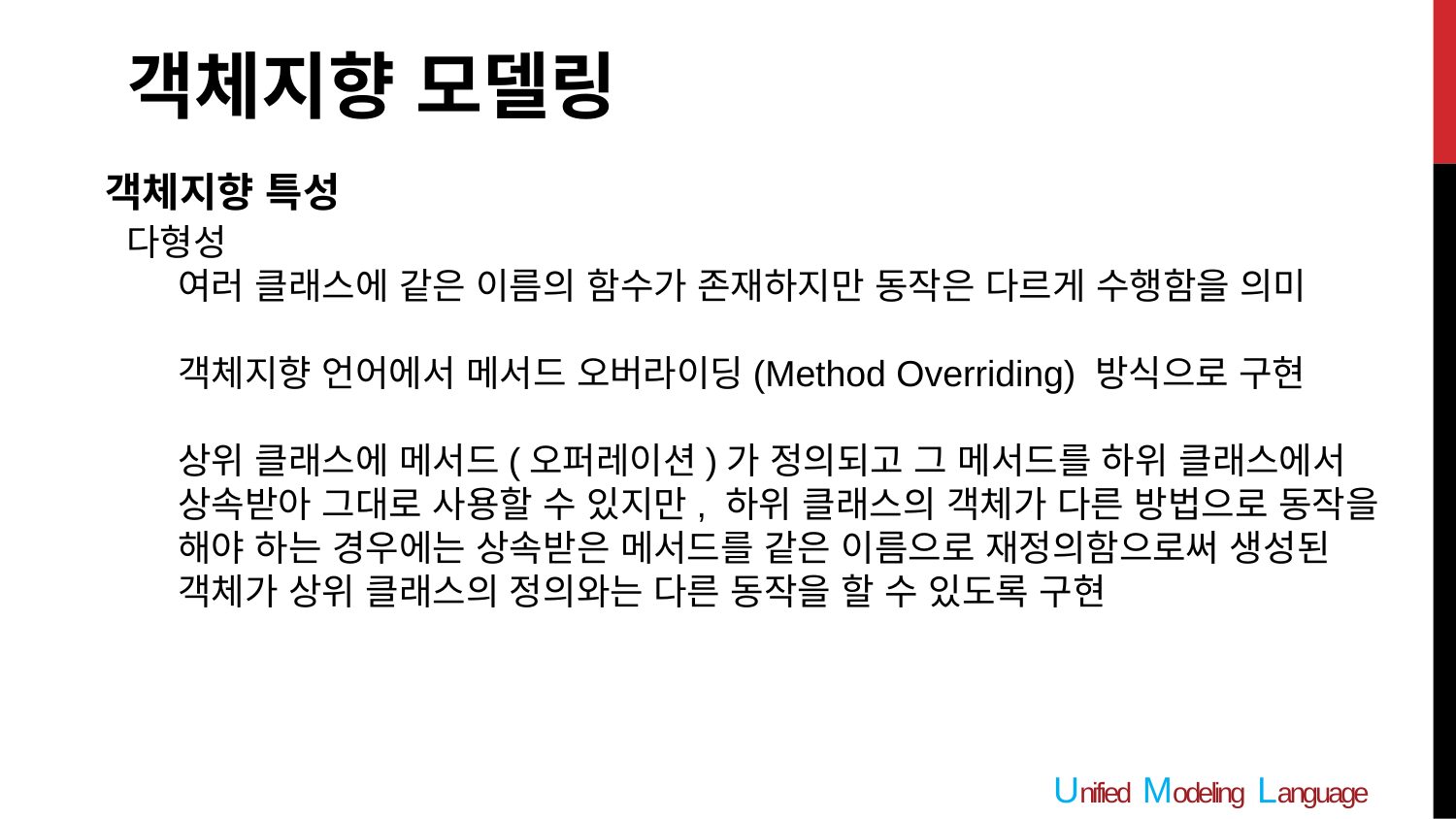

객체지향 모델링
객체지향 특성
 다형성
여러 클래스에 같은 이름의 함수가 존재하지만 동작은 다르게 수행함을 의미

객체지향 언어에서 메서드 오버라이딩(Method Overriding) 방식으로 구현

상위 클래스에 메서드(오퍼레이션)가 정의되고 그 메서드를 하위 클래스에서 상속받아 그대로 사용할 수 있지만, 하위 클래스의 객체가 다른 방법으로 동작을 해야 하는 경우에는 상속받은 메서드를 같은 이름으로 재정의함으로써 생성된 객체가 상위 클래스의 정의와는 다른 동작을 할 수 있도록 구현